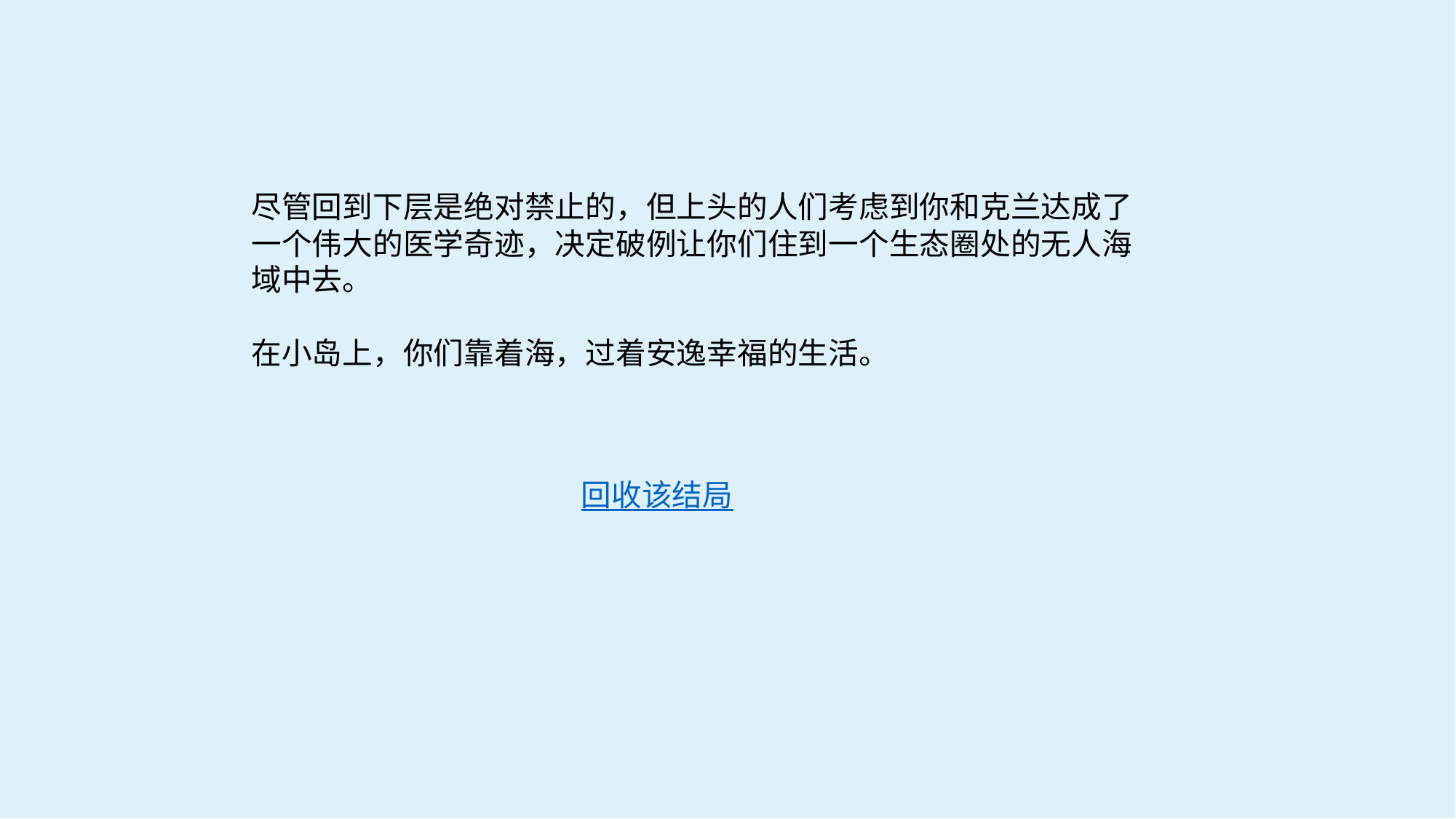

尽管回到下层是绝对禁止的，但上头的人们考虑到你和克兰达成了一个伟大的医学奇迹，决定破例让你们住到一个生态圈处的无人海域中去。

在小岛上，你们靠着海，过着安逸幸福的生活。
回收该结局